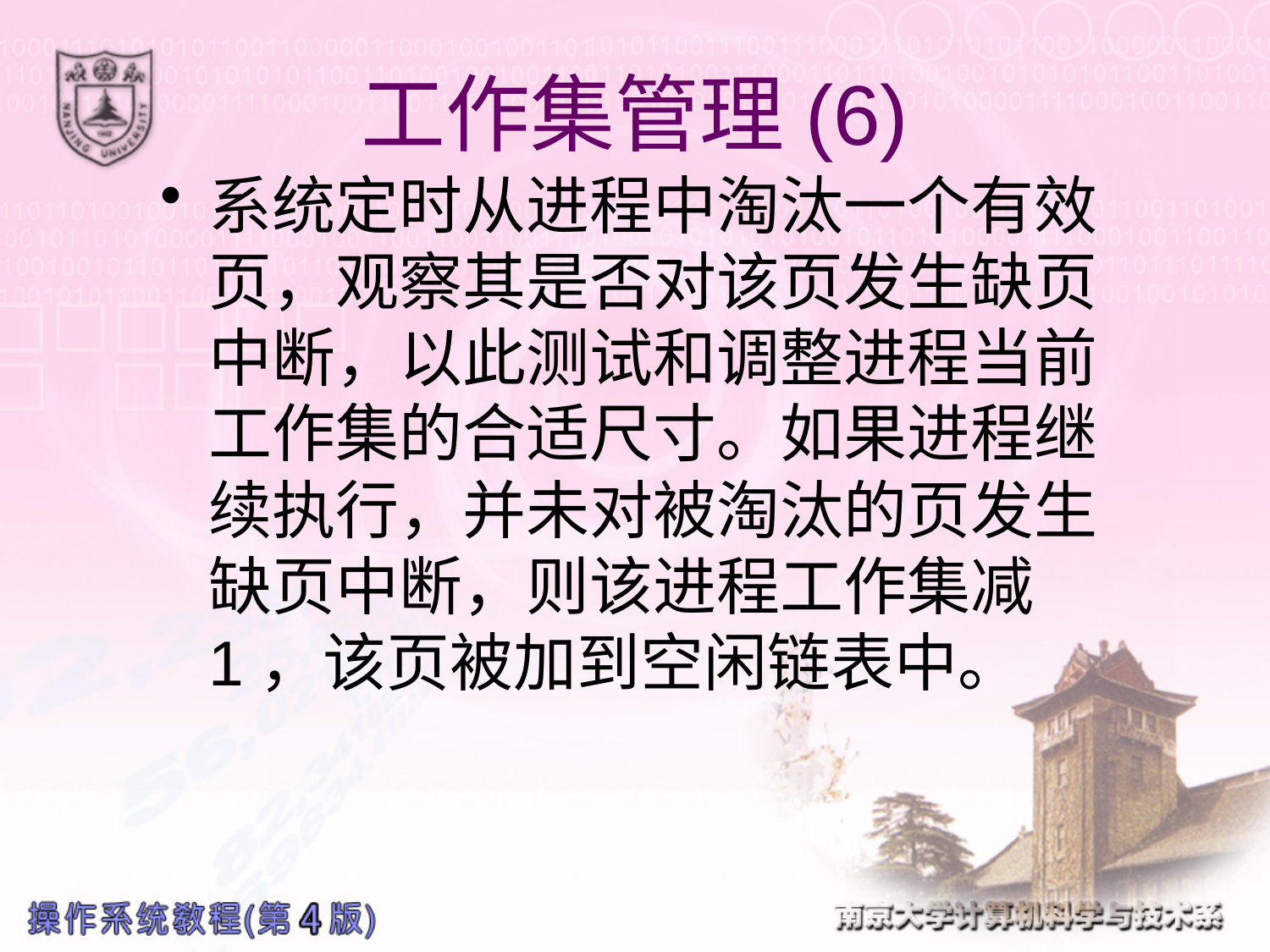

# 工作集管理(6)
系统定时从进程中淘汰一个有效页，观察其是否对该页发生缺页中断，以此测试和调整进程当前工作集的合适尺寸。如果进程继续执行，并未对被淘汰的页发生缺页中断，则该进程工作集减1，该页被加到空闲链表中。